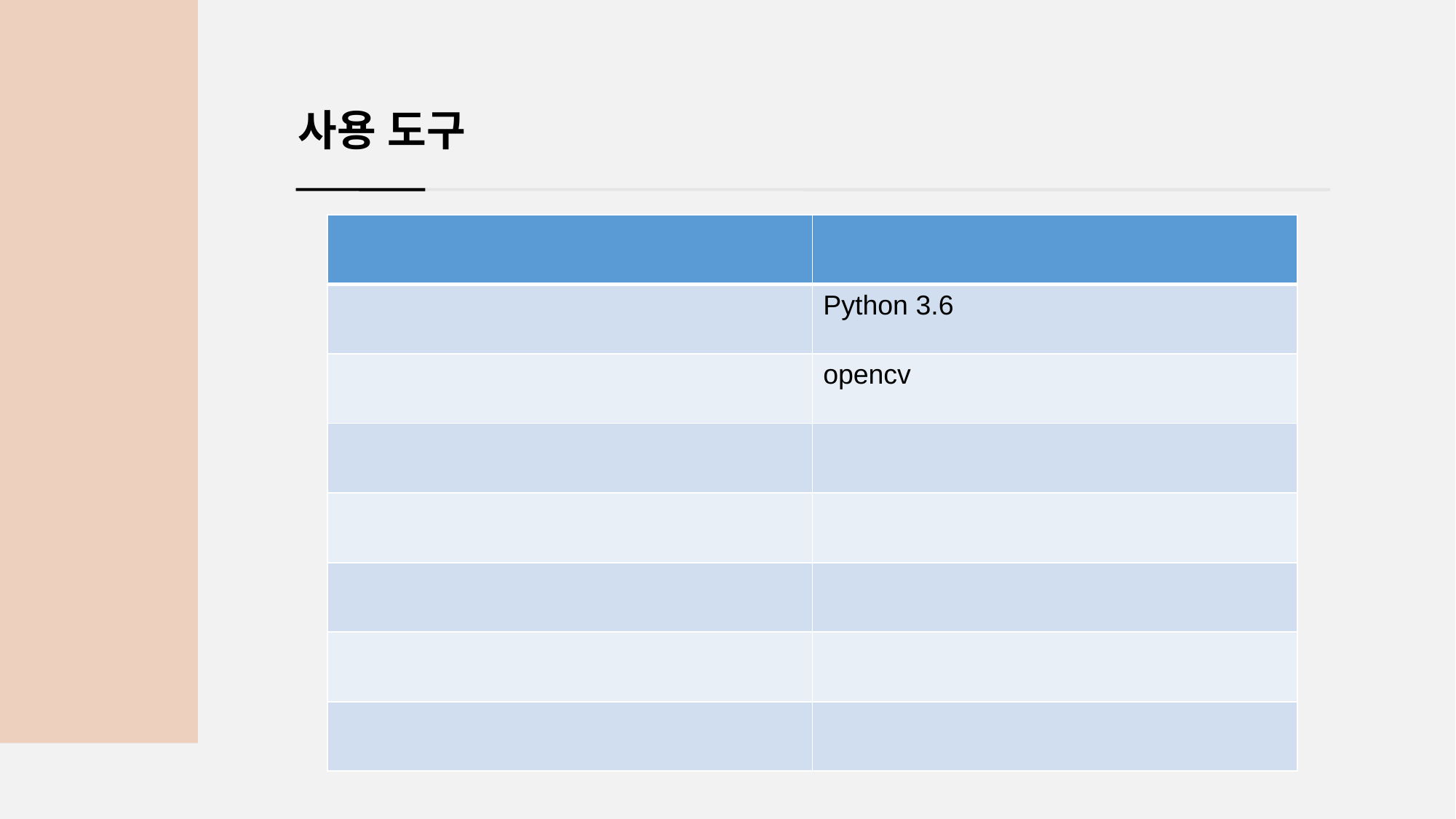

사용 도구

|  |  |
| --- | --- |
|  | Python 3.6 |
|  | opencv |
|  |  |
|  |  |
|  |  |
|  |  |
|  |  |